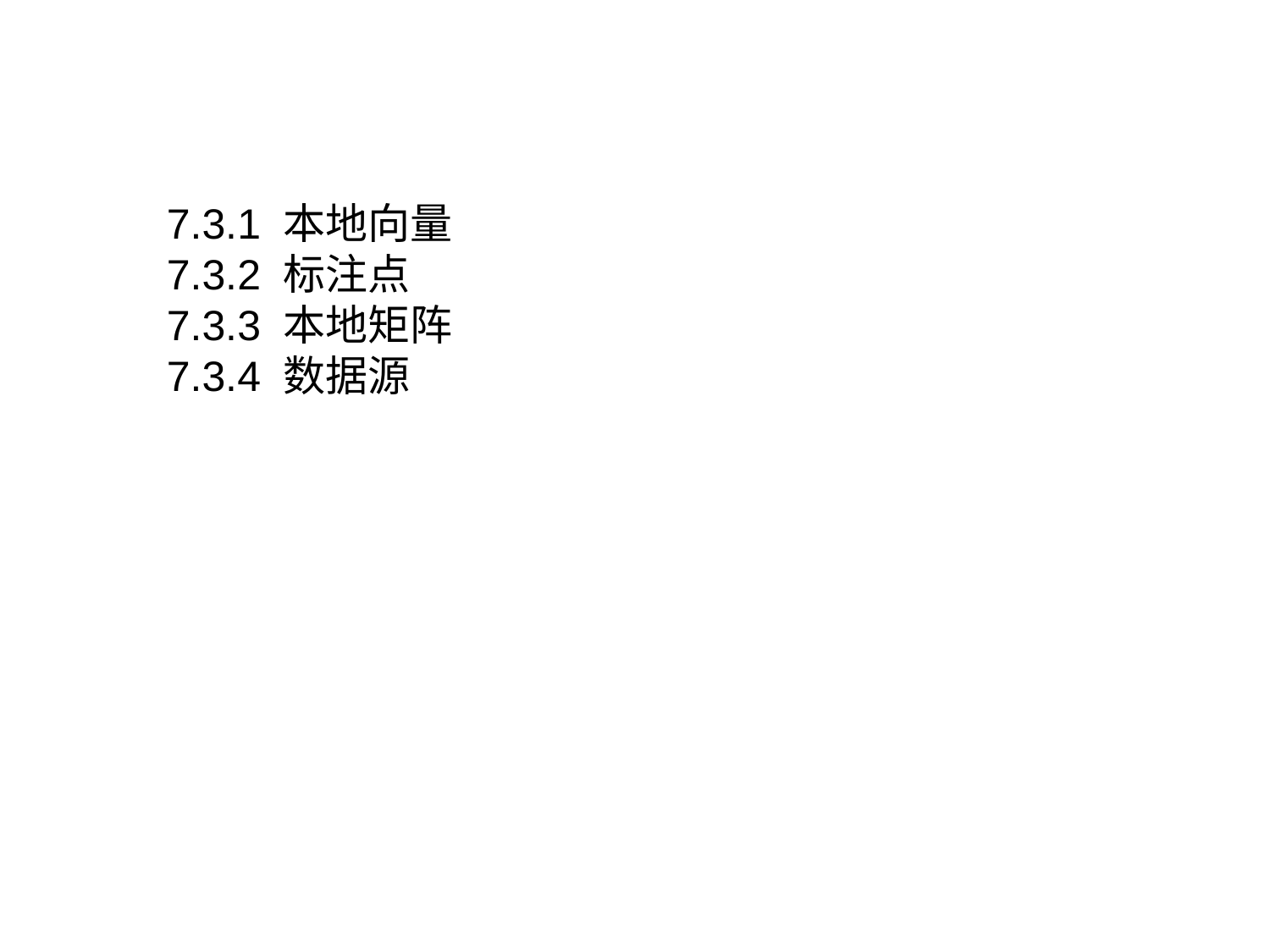

9.3  基本的数据类型
7.3.1 本地向量
7.3.2 标注点
7.3.3 本地矩阵
7.3.4 数据源